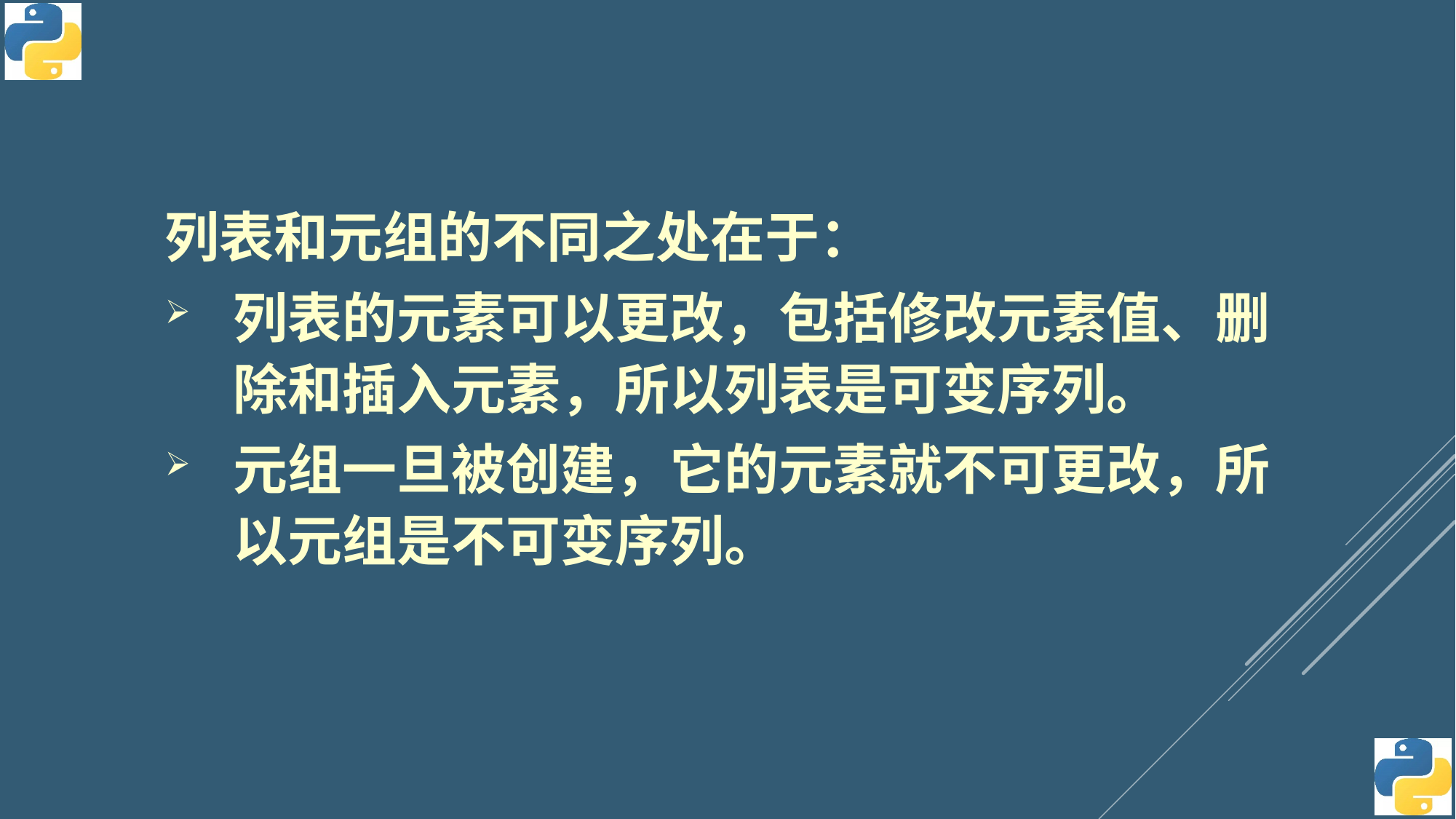

列表和元组的不同之处在于：
列表的元素可以更改，包括修改元素值、删除和插入元素，所以列表是可变序列。
元组一旦被创建，它的元素就不可更改，所以元组是不可变序列。